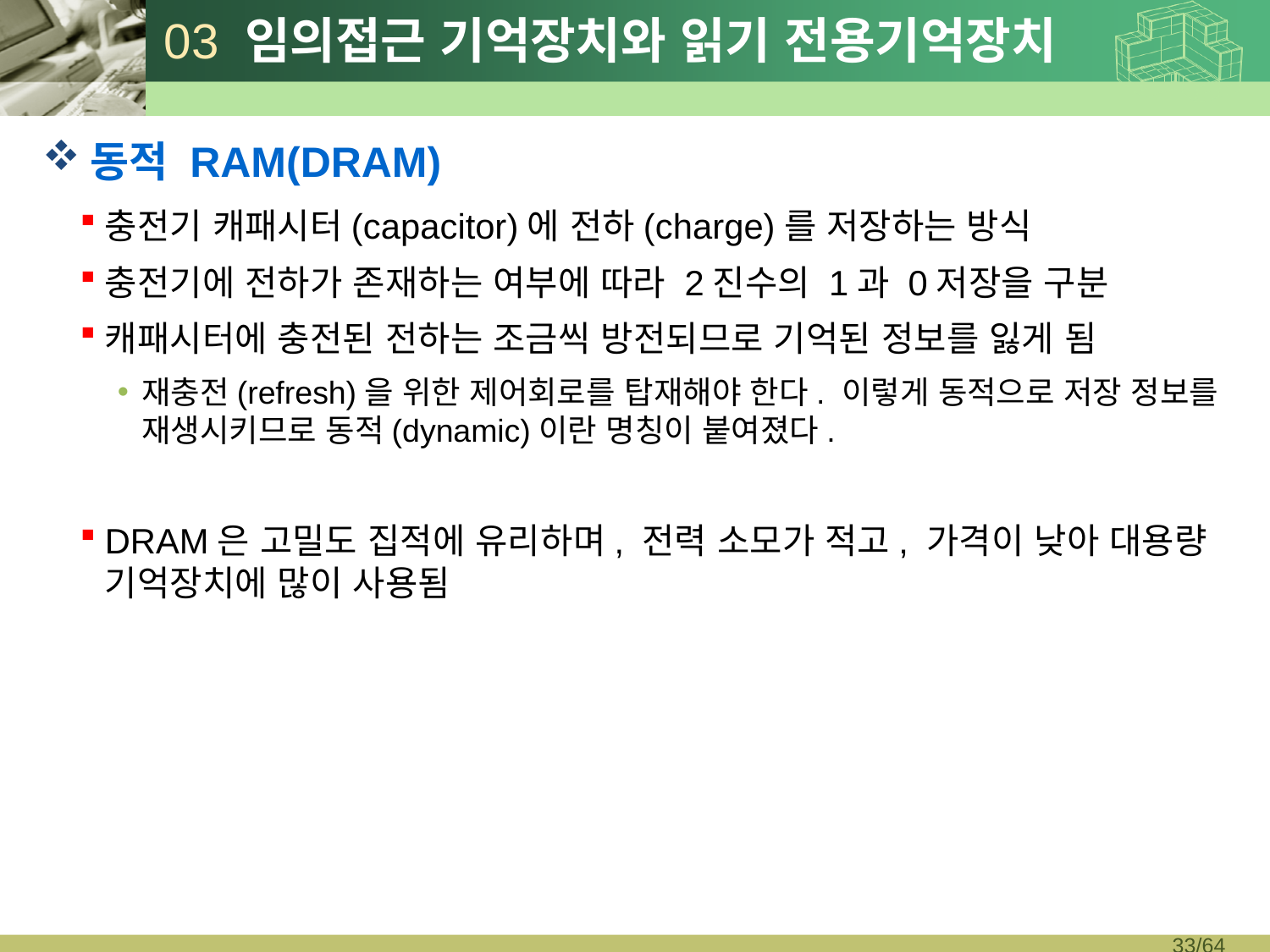

# 03 임의접근 기억장치와 읽기 전용기억장치
동적 RAM(DRAM)
충전기 캐패시터(capacitor)에 전하(charge)를 저장하는 방식
충전기에 전하가 존재하는 여부에 따라 2진수의 1과 0저장을 구분
캐패시터에 충전된 전하는 조금씩 방전되므로 기억된 정보를 잃게 됨
재충전(refresh)을 위한 제어회로를 탑재해야 한다. 이렇게 동적으로 저장 정보를 재생시키므로 동적(dynamic)이란 명칭이 붙여졌다.

DRAM은 고밀도 집적에 유리하며, 전력 소모가 적고, 가격이 낮아 대용량 기억장치에 많이 사용됨